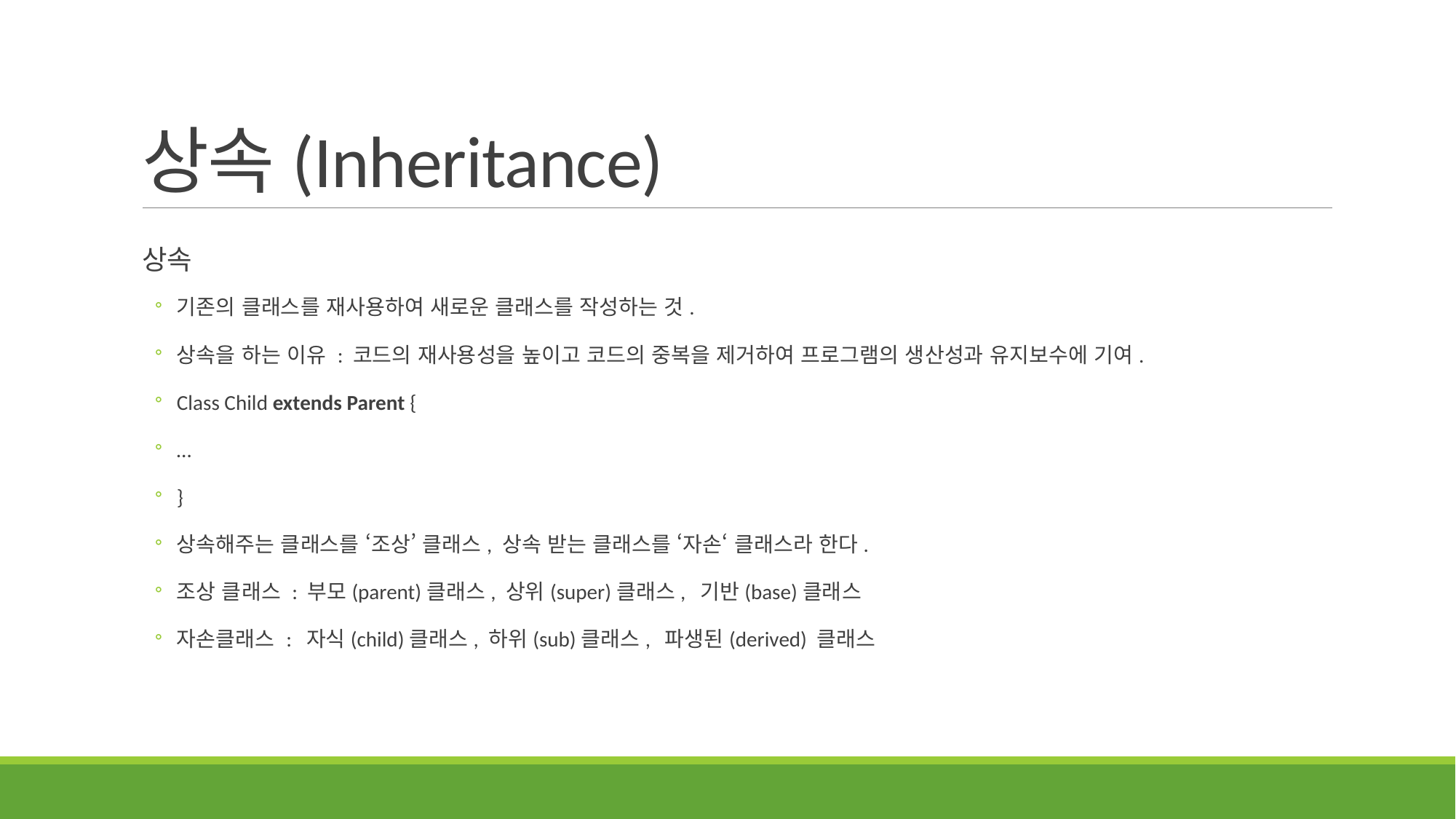

# 상속(Inheritance)
상속
기존의 클래스를 재사용하여 새로운 클래스를 작성하는 것.
상속을 하는 이유 : 코드의 재사용성을 높이고 코드의 중복을 제거하여 프로그램의 생산성과 유지보수에 기여.
Class Child extends Parent {
…
}
상속해주는 클래스를 ‘조상’ 클래스, 상속 받는 클래스를 ‘자손‘ 클래스라 한다.
조상 클래스 : 부모(parent)클래스, 상위(super)클래스,  기반(base)클래스
자손클래스 :  자식(child)클래스, 하위(sub)클래스,  파생된(derived) 클래스